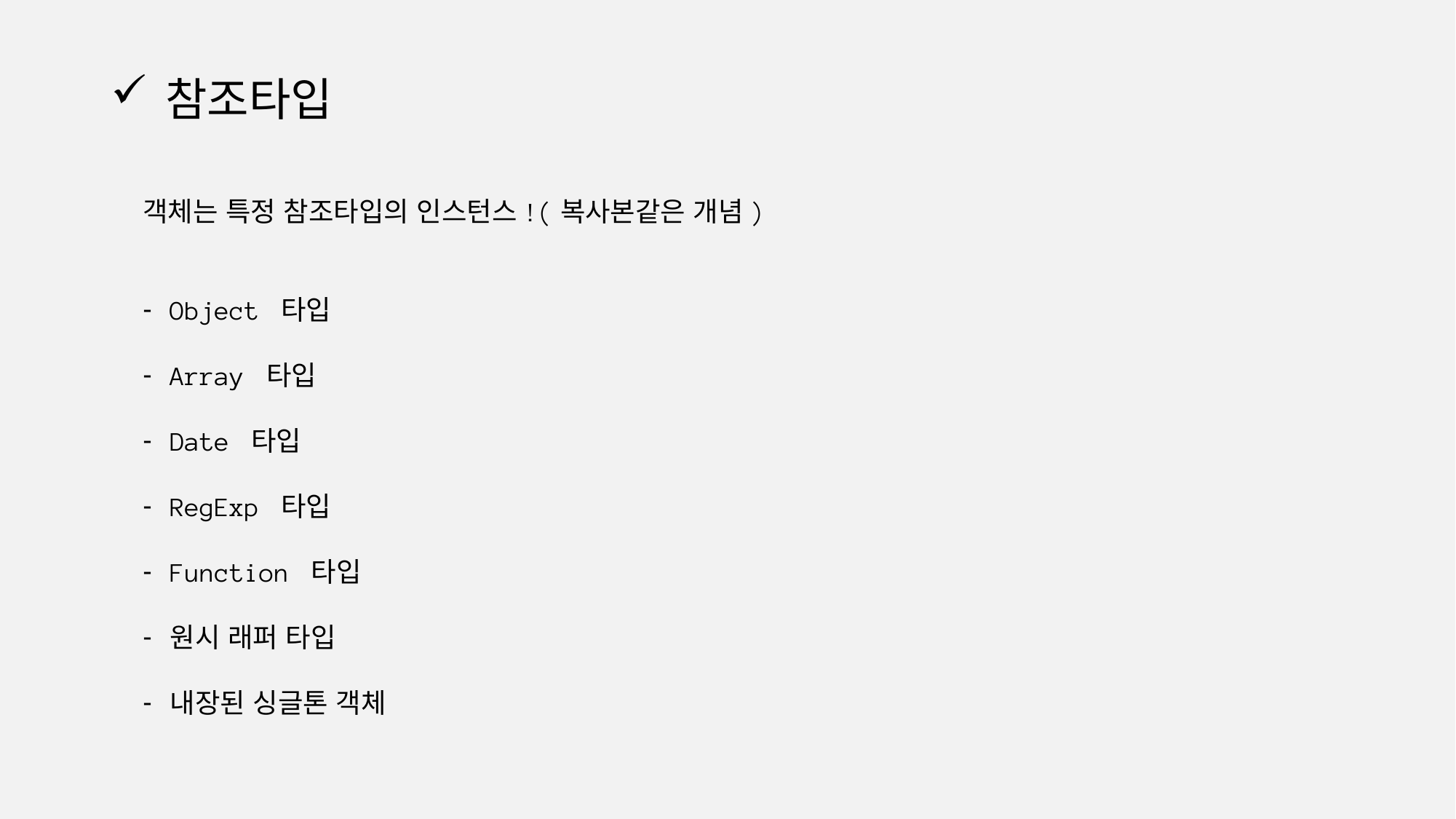

# 참조타입
객체는 특정 참조타입의 인스턴스!(복사본같은 개념)

Object 타입

Array 타입

Date 타입

RegExp 타입

Function 타입

원시 래퍼 타입

내장된 싱글톤 객체